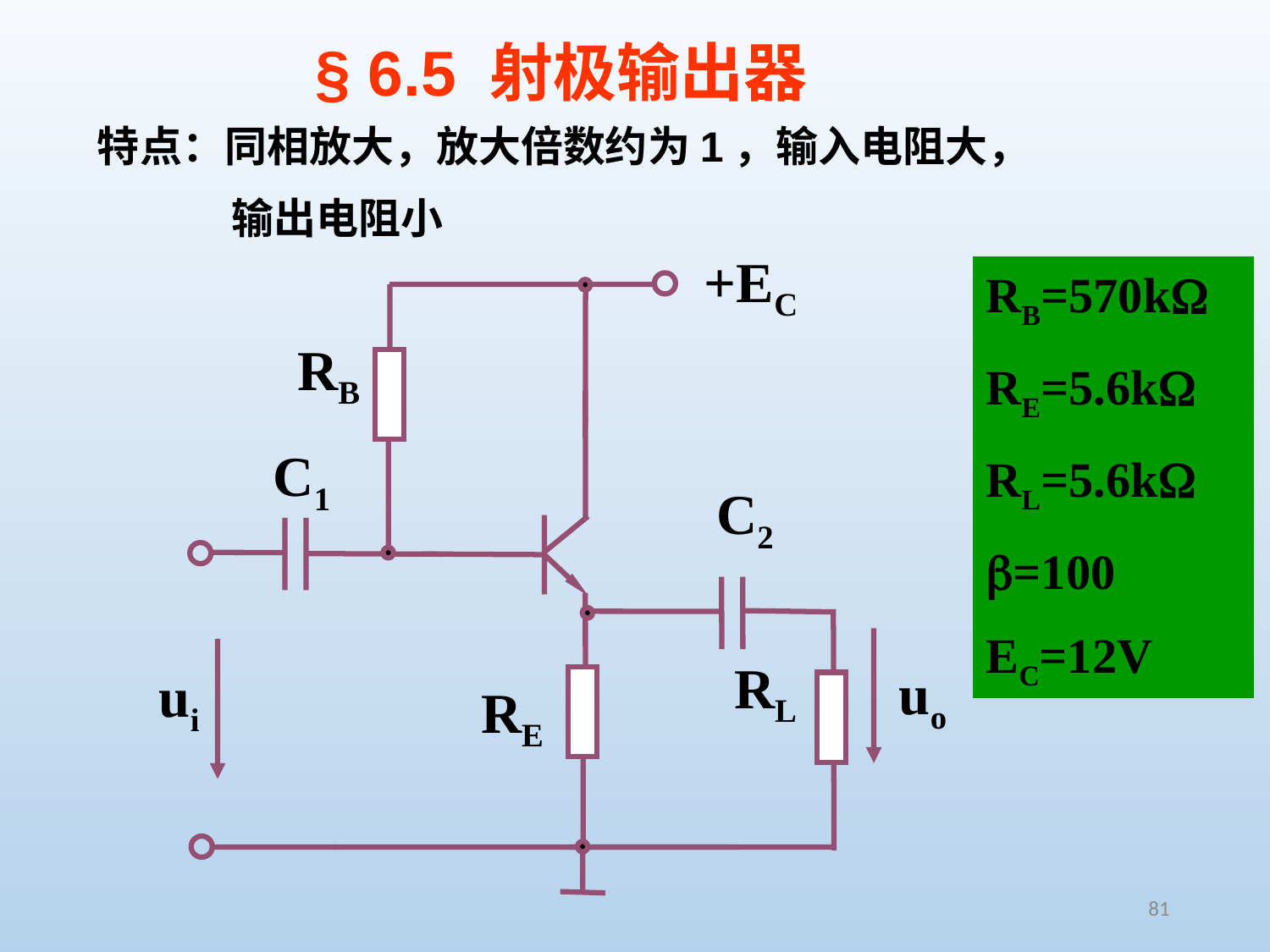

§ 6.5 射极输出器
特点：同相放大，放大倍数约为1，输入电阻大，
             输出电阻小
+EC

RB

C1

C2

RL
uo
ui

RE

RB=570kΩ
RE=5.6kΩ
RL=5.6kΩ
β=100
EC=12V

81